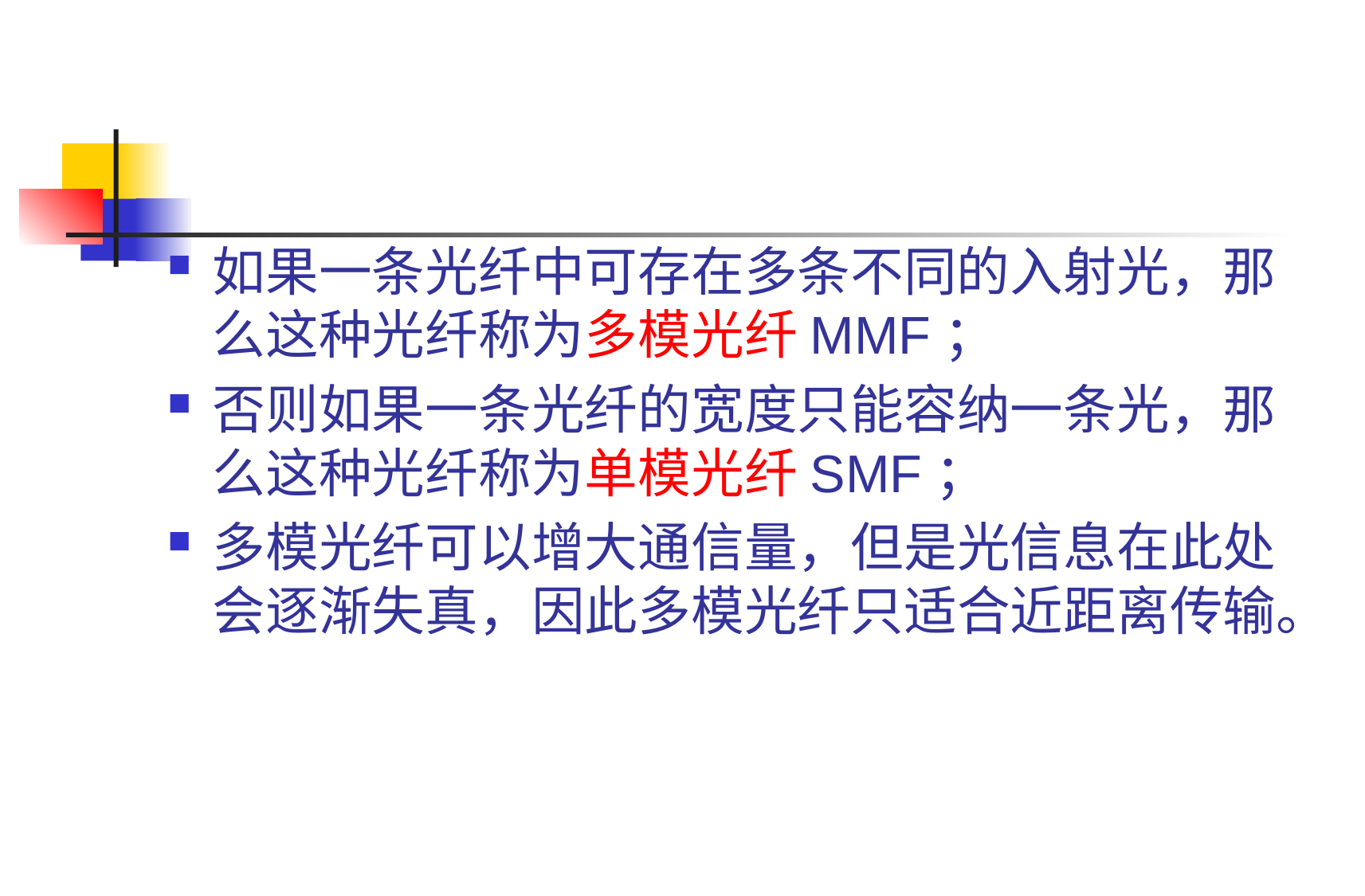

#
如果一条光纤中可存在多条不同的入射光，那么这种光纤称为多模光纤MMF；
否则如果一条光纤的宽度只能容纳一条光，那么这种光纤称为单模光纤SMF；
多模光纤可以增大通信量，但是光信息在此处会逐渐失真，因此多模光纤只适合近距离传输。